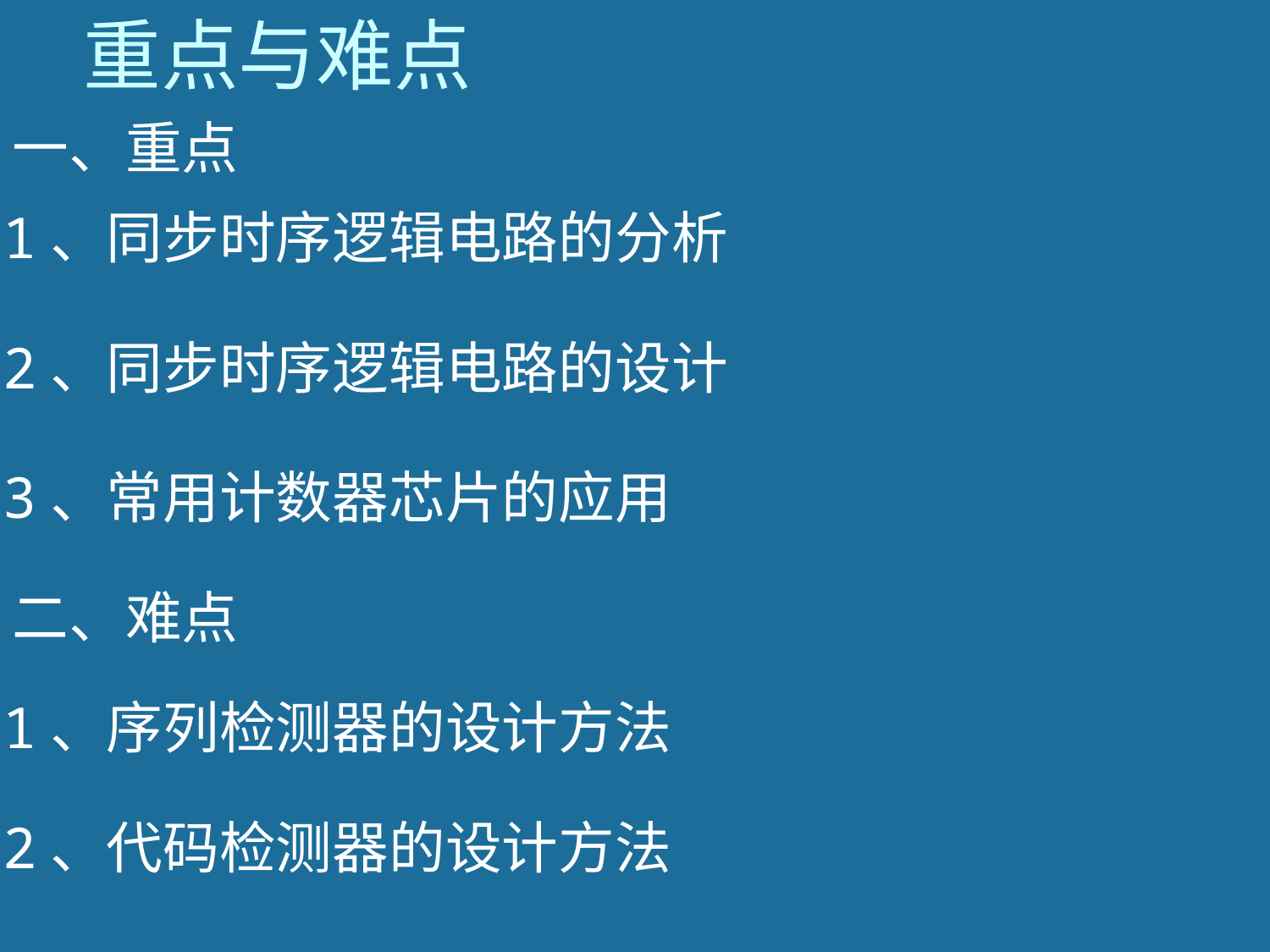

# 重点与难点
一、重点
1、同步时序逻辑电路的分析
2、同步时序逻辑电路的设计
3、常用计数器芯片的应用
二、难点
1、序列检测器的设计方法
2、代码检测器的设计方法
2